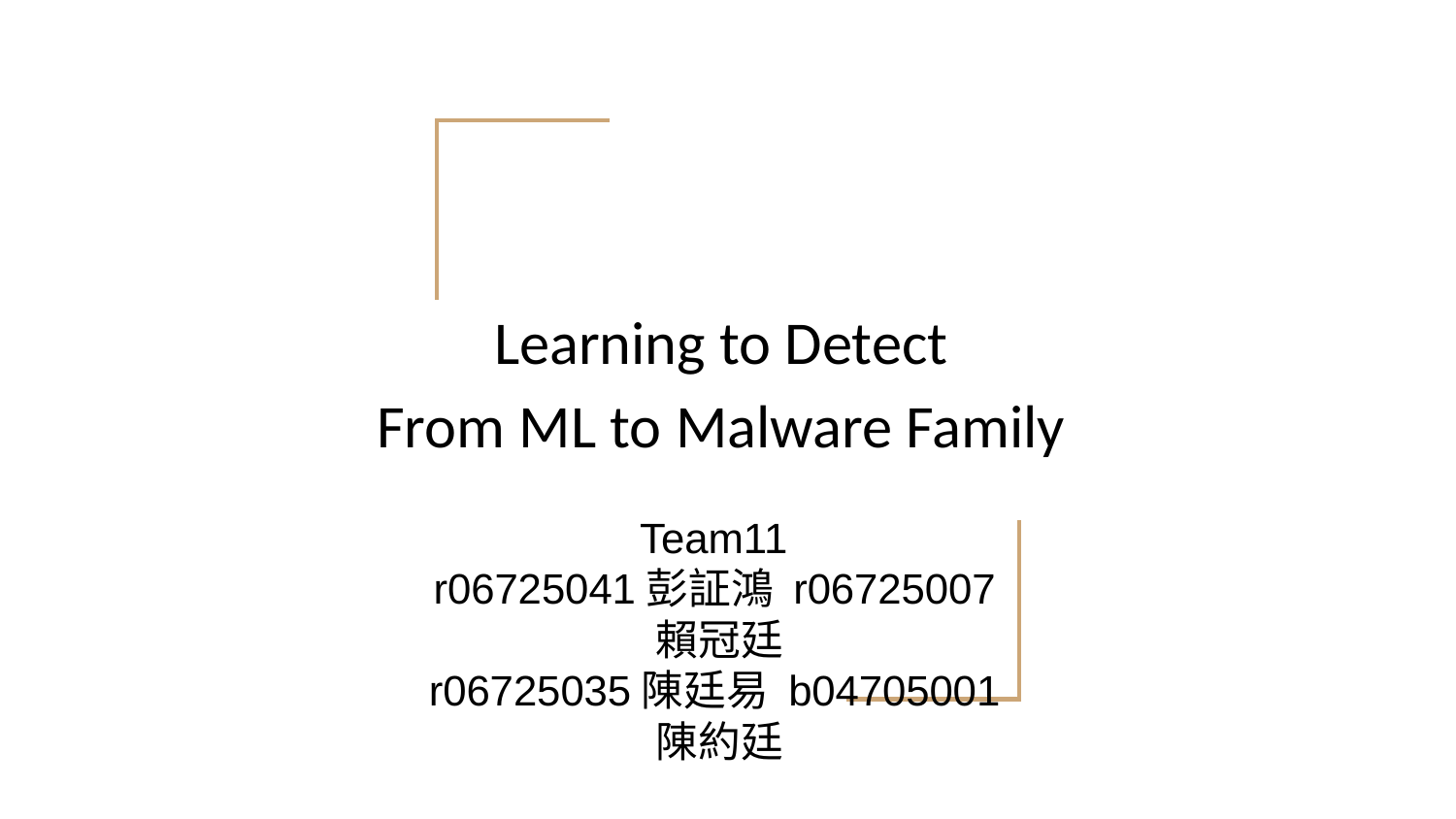

# Learning to Detect
From ML to Malware Family
Team11
r06725041彭証鴻 r06725007賴冠廷
r06725035陳廷易 b04705001陳約廷